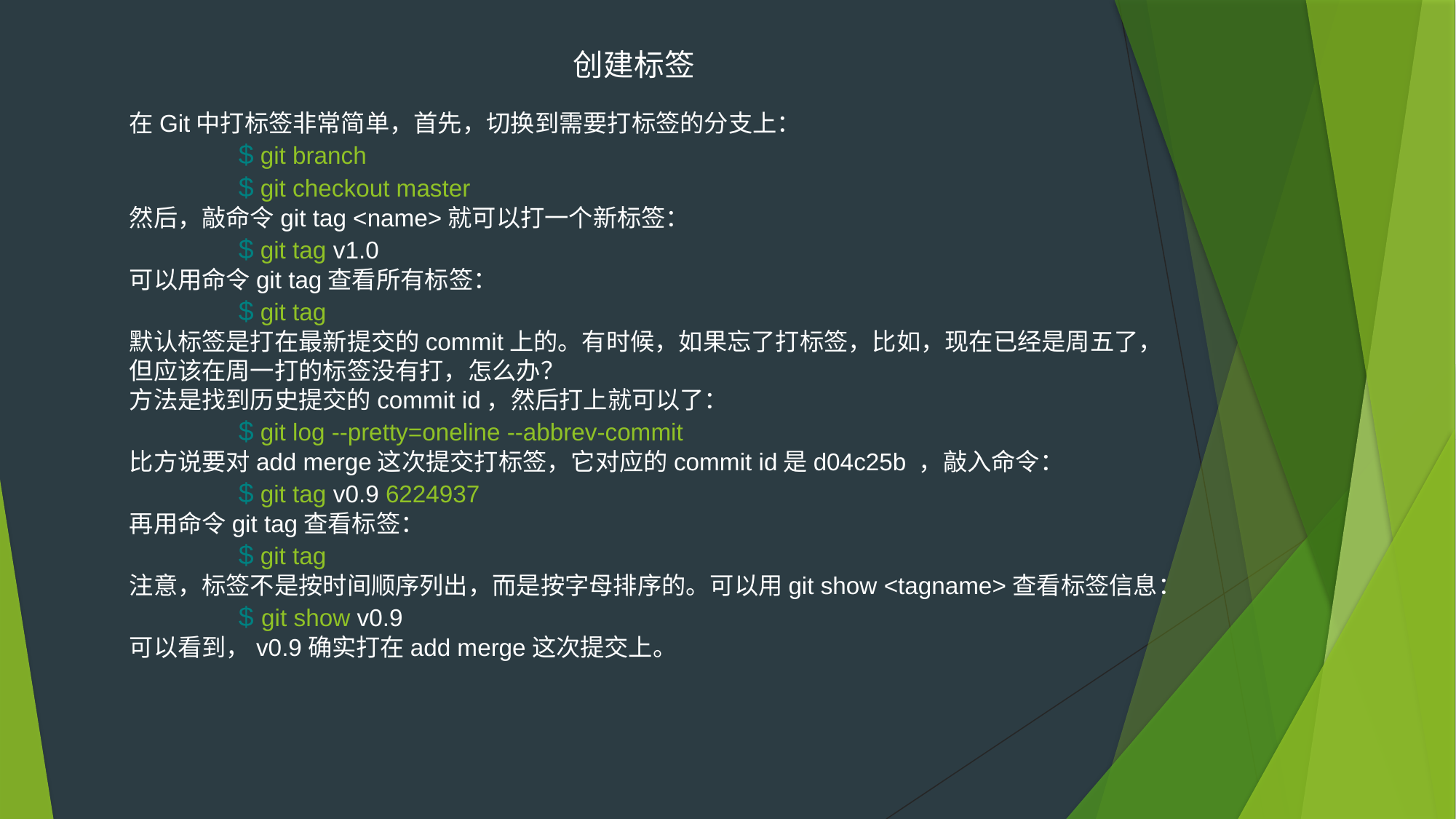

创建标签
在Git中打标签非常简单，首先，切换到需要打标签的分支上：
	$ git branch
	$ git checkout master
然后，敲命令git tag <name>就可以打一个新标签：
	$ git tag v1.0
可以用命令git tag查看所有标签：
	$ git tag
默认标签是打在最新提交的commit上的。有时候，如果忘了打标签，比如，现在已经是周五了，但应该在周一打的标签没有打，怎么办？
方法是找到历史提交的commit id，然后打上就可以了：
	$ git log --pretty=oneline --abbrev-commit
比方说要对add merge这次提交打标签，它对应的commit id是d04c25b ，敲入命令：
	$ git tag v0.9 6224937
再用命令git tag查看标签：
	$ git tag
注意，标签不是按时间顺序列出，而是按字母排序的。可以用git show <tagname>查看标签信息：
	$ git show v0.9
可以看到，v0.9确实打在add merge这次提交上。